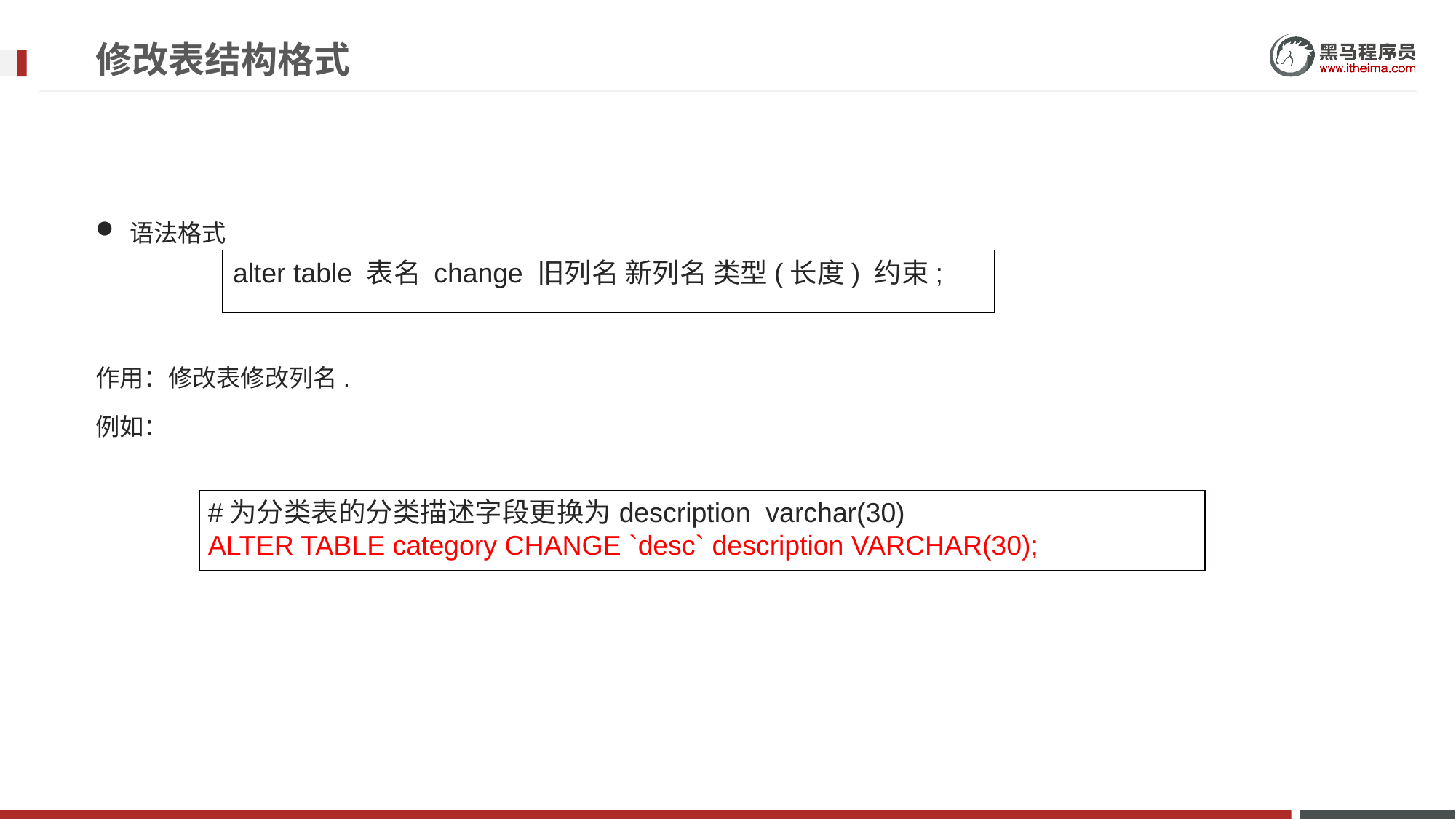

# 修改表结构格式
语法格式

作用：修改表修改列名.
例如：
alter table 表名 change 旧列名 新列名 类型(长度) 约束;

| #为分类表的分类描述字段更换为description varchar(30) ALTER TABLE category CHANGE `desc` description VARCHAR(30); |
| --- |